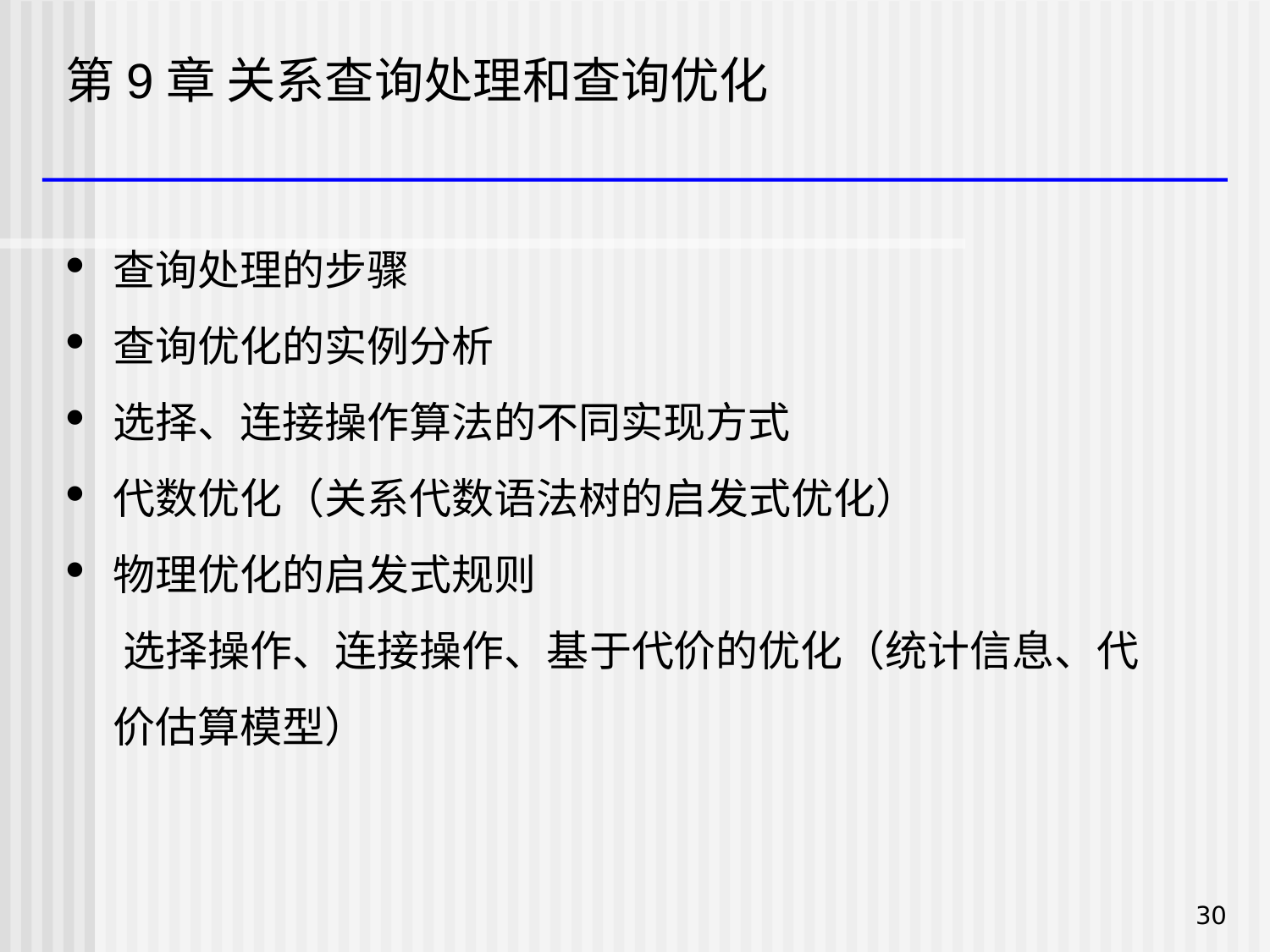

# 第9章 关系查询处理和查询优化

查询处理的步骤
查询优化的实例分析
选择、连接操作算法的不同实现方式
代数优化（关系代数语法树的启发式优化）
物理优化的启发式规则
     选择操作、连接操作、基于代价的优化（统计信息、代价估算模型）
30